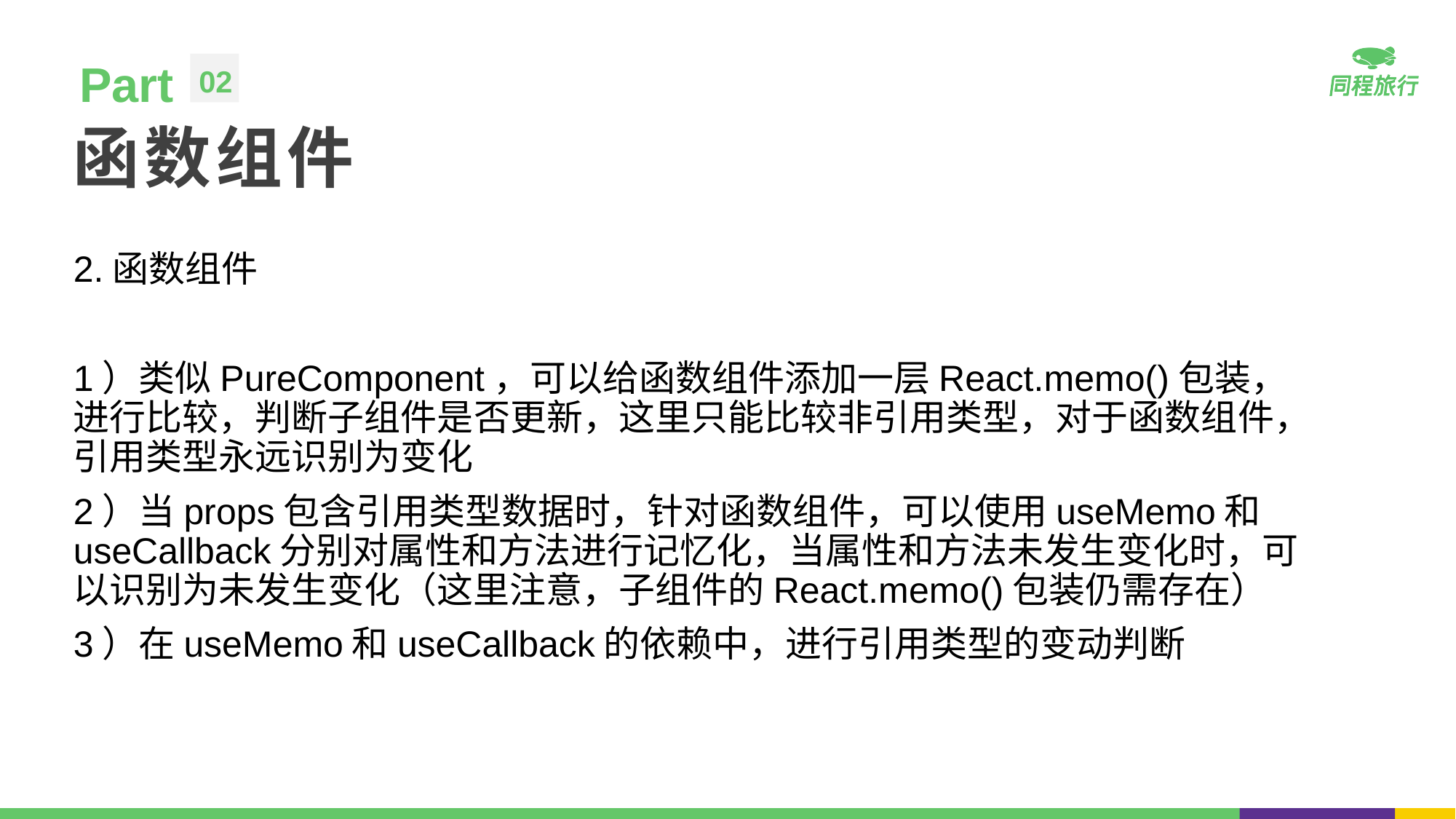

Part

02
函数组件
2.函数组件

1）类似PureComponent，可以给函数组件添加一层React.memo()包装，进行比较，判断子组件是否更新，这里只能比较非引用类型，对于函数组件，引用类型永远识别为变化
2）当props包含引用类型数据时，针对函数组件，可以使用useMemo和useCallback分别对属性和方法进行记忆化，当属性和方法未发生变化时，可以识别为未发生变化（这里注意，子组件的React.memo()包装仍需存在）
3）在useMemo和useCallback的依赖中，进行引用类型的变动判断